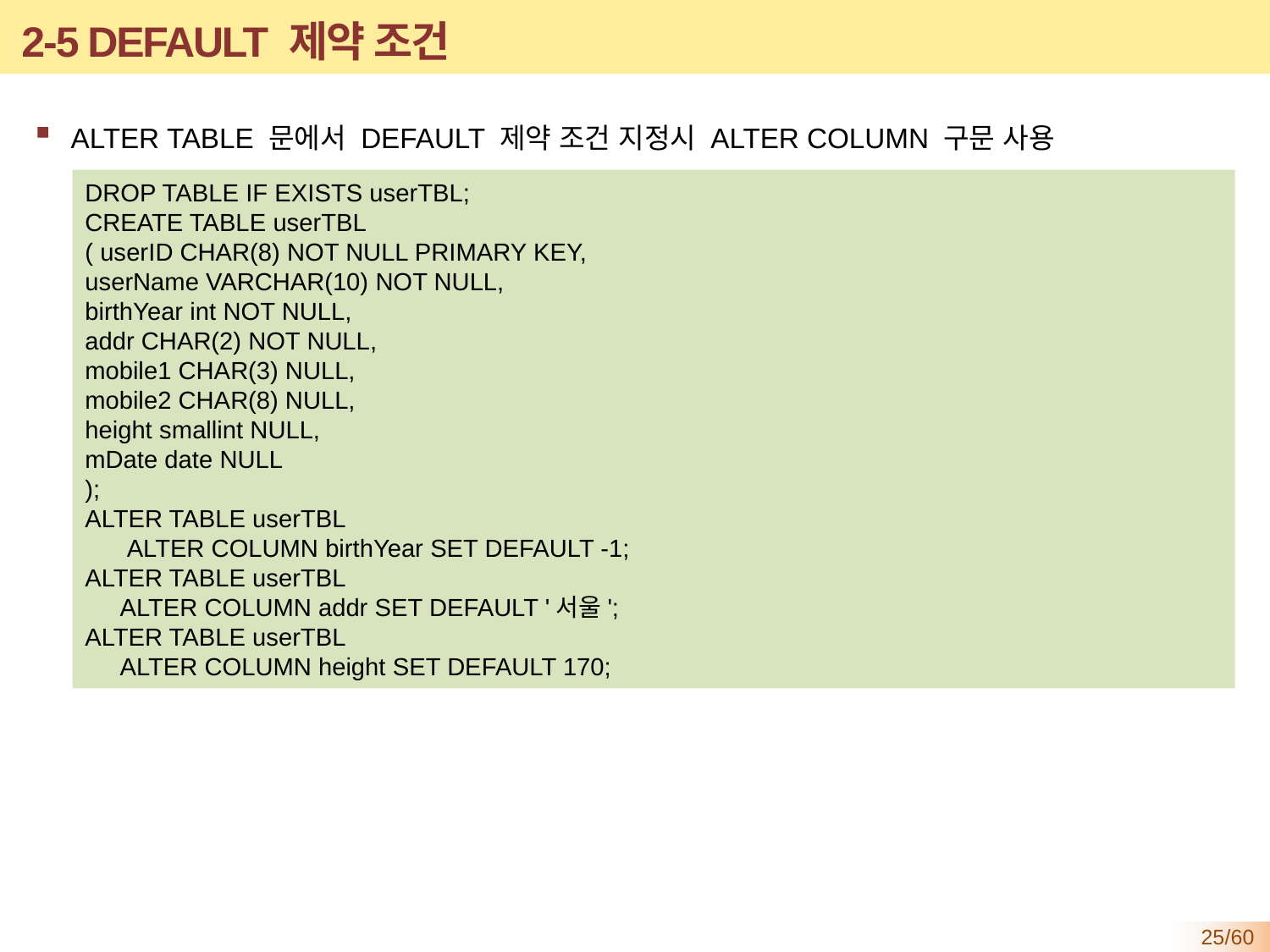

# 2-5 DEFAULT 제약 조건
ALTER TABLE 문에서 DEFAULT 제약 조건 지정시 ALTER COLUMN 구문 사용
DROP TABLE IF EXISTS userTBL;
CREATE TABLE userTBL
( userID CHAR(8) NOT NULL PRIMARY KEY,
userName VARCHAR(10) NOT NULL,
birthYear int NOT NULL,
addr CHAR(2) NOT NULL,
mobile1 CHAR(3) NULL,
mobile2 CHAR(8) NULL,
height smallint NULL,
mDate date NULL
);
ALTER TABLE userTBL
      ALTER COLUMN birthYear SET DEFAULT -1;
ALTER TABLE userTBL
     ALTER COLUMN addr SET DEFAULT '서울';
ALTER TABLE userTBL
     ALTER COLUMN height SET DEFAULT 170;